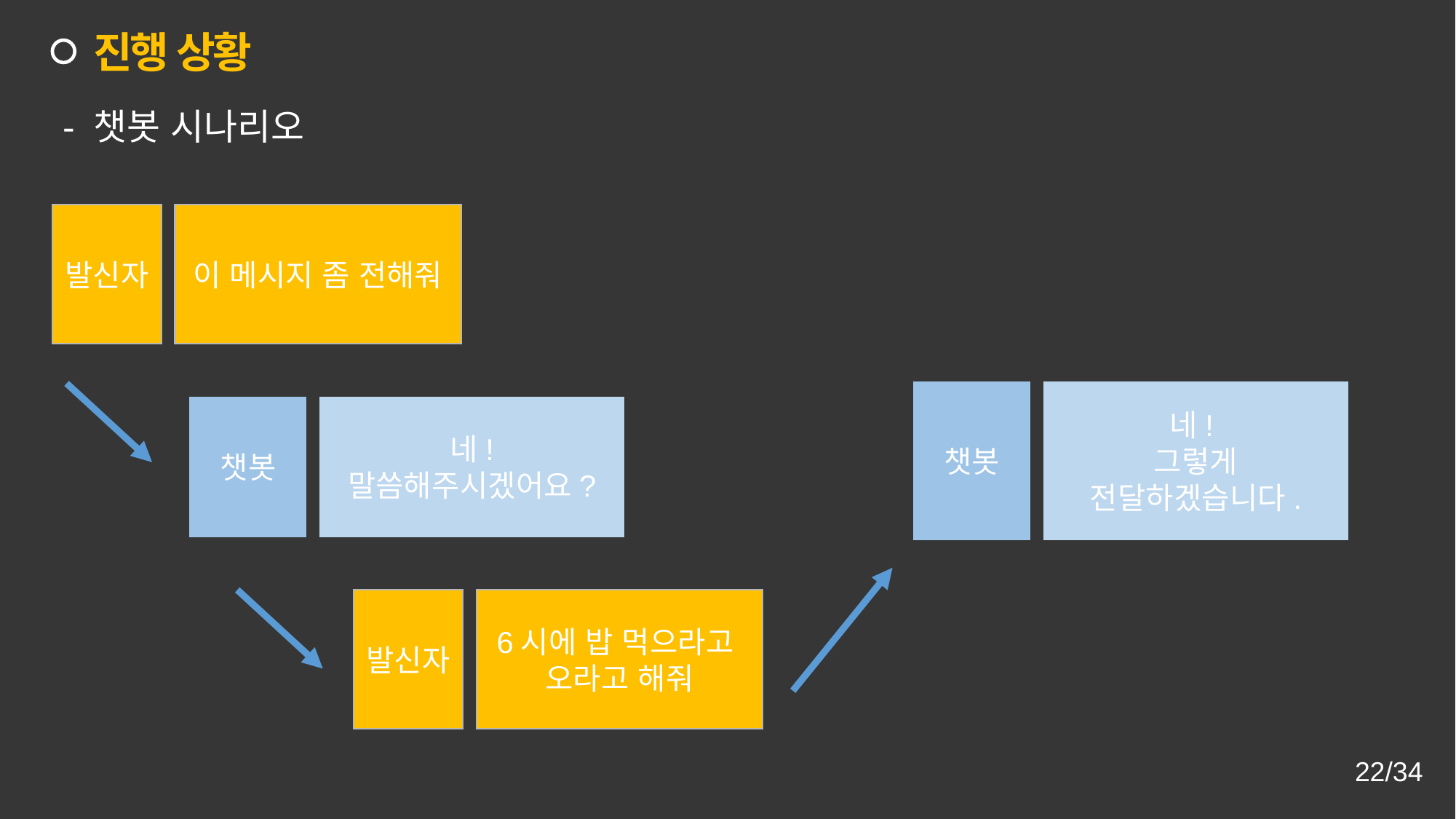

비등록된 목소리
등록된 목소리
진행 상황

- 챗봇 시나리오
발신자
이 메시지 좀 전해줘
챗봇
네!
그렇게 전달하겠습니다.
챗봇
네! 말씀해주시겠어요?
발신자
6시에 밥 먹으라고
오라고 해줘
22/34